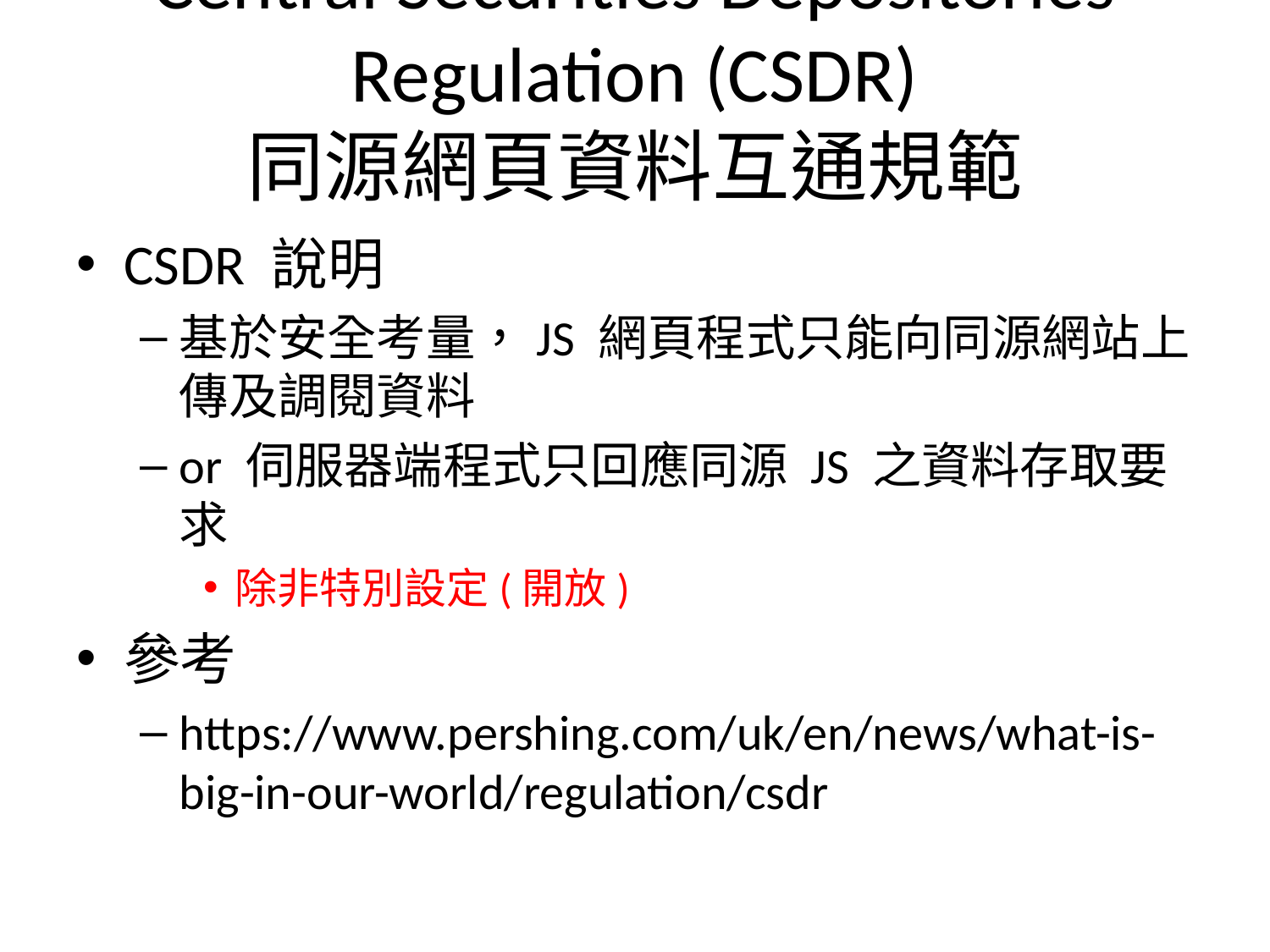

# Central Securities Depositories Regulation (CSDR) 同源網頁資料互通規範
CSDR 說明
基於安全考量，JS 網頁程式只能向同源網站上傳及調閱資料
or 伺服器端程式只回應同源 JS 之資料存取要求
除非特別設定(開放)
參考
https://www.pershing.com/uk/en/news/what-is-big-in-our-world/regulation/csdr